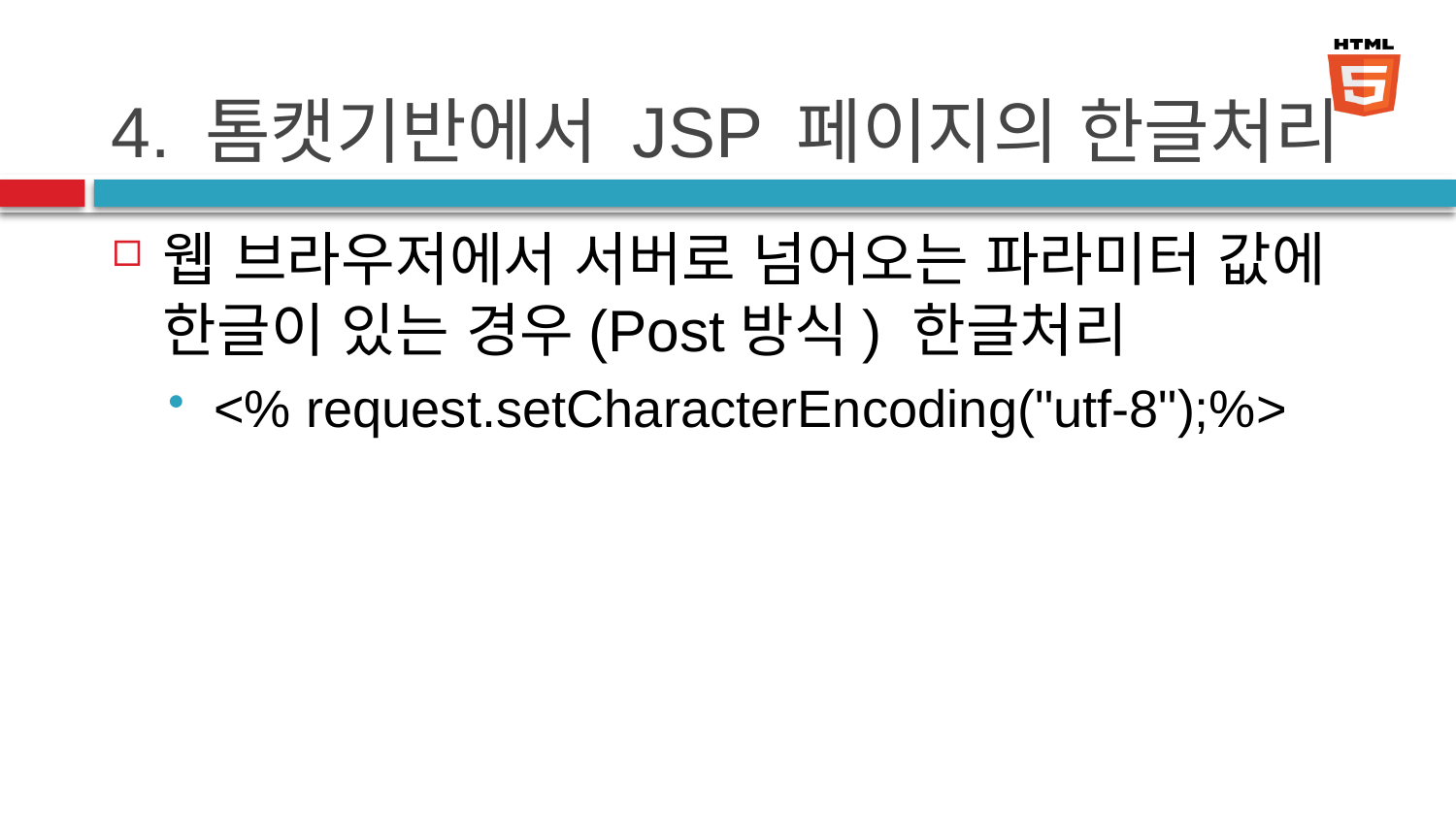

# 4. 톰캣기반에서 JSP 페이지의 한글처리
웹 브라우저에서 서버로 넘어오는 파라미터 값에 한글이 있는 경우(Post방식) 한글처리
<% request.setCharacterEncoding("utf-8");%>